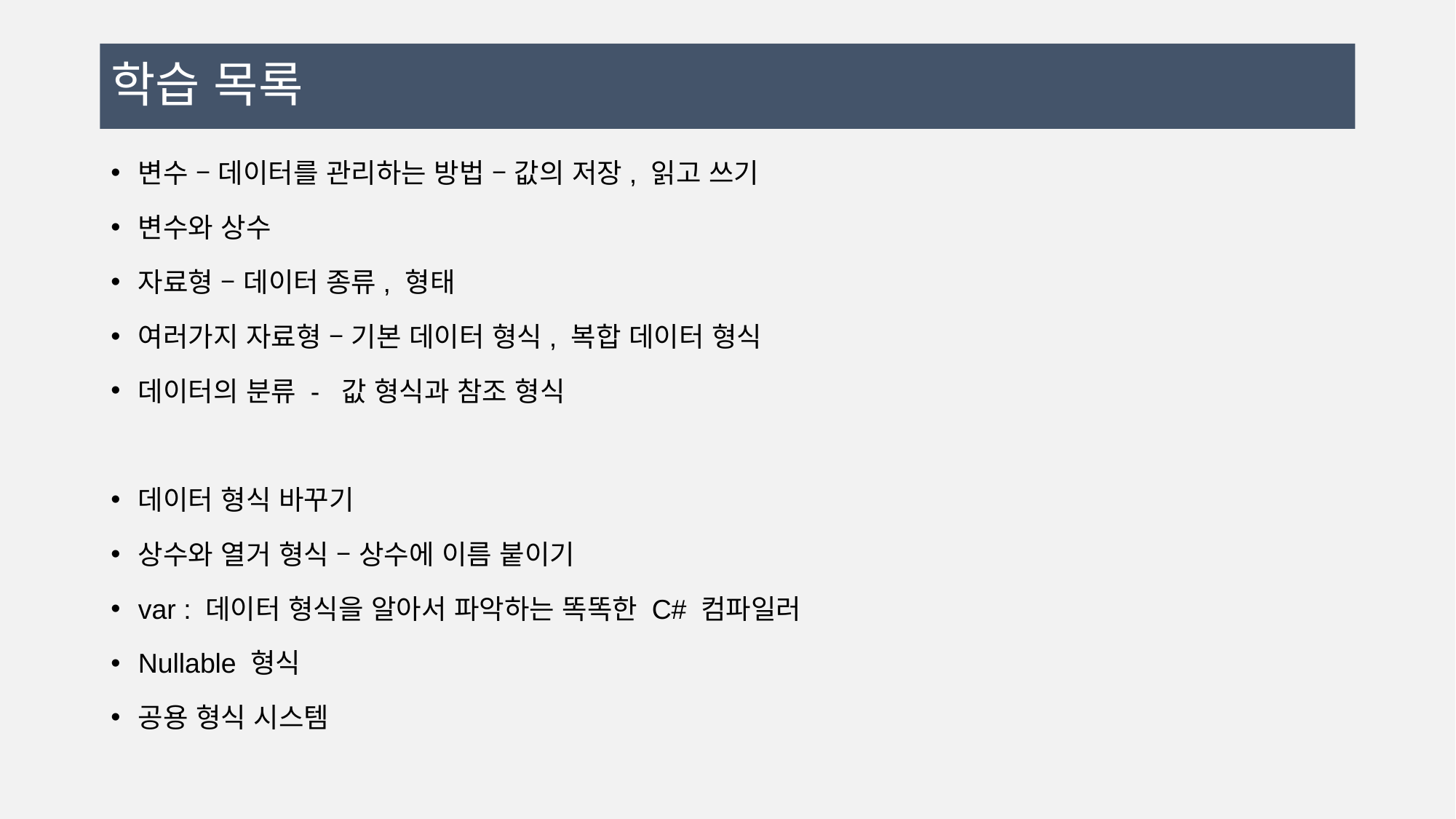

# 학습 목록
변수 – 데이터를 관리하는 방법 – 값의 저장, 읽고 쓰기
변수와 상수
자료형 – 데이터 종류, 형태
여러가지 자료형 – 기본 데이터 형식, 복합 데이터 형식
데이터의 분류 -  값 형식과 참조 형식

데이터 형식 바꾸기
상수와 열거 형식 – 상수에 이름 붙이기
var : 데이터 형식을 알아서 파악하는 똑똑한 C# 컴파일러
Nullable 형식
공용 형식 시스템